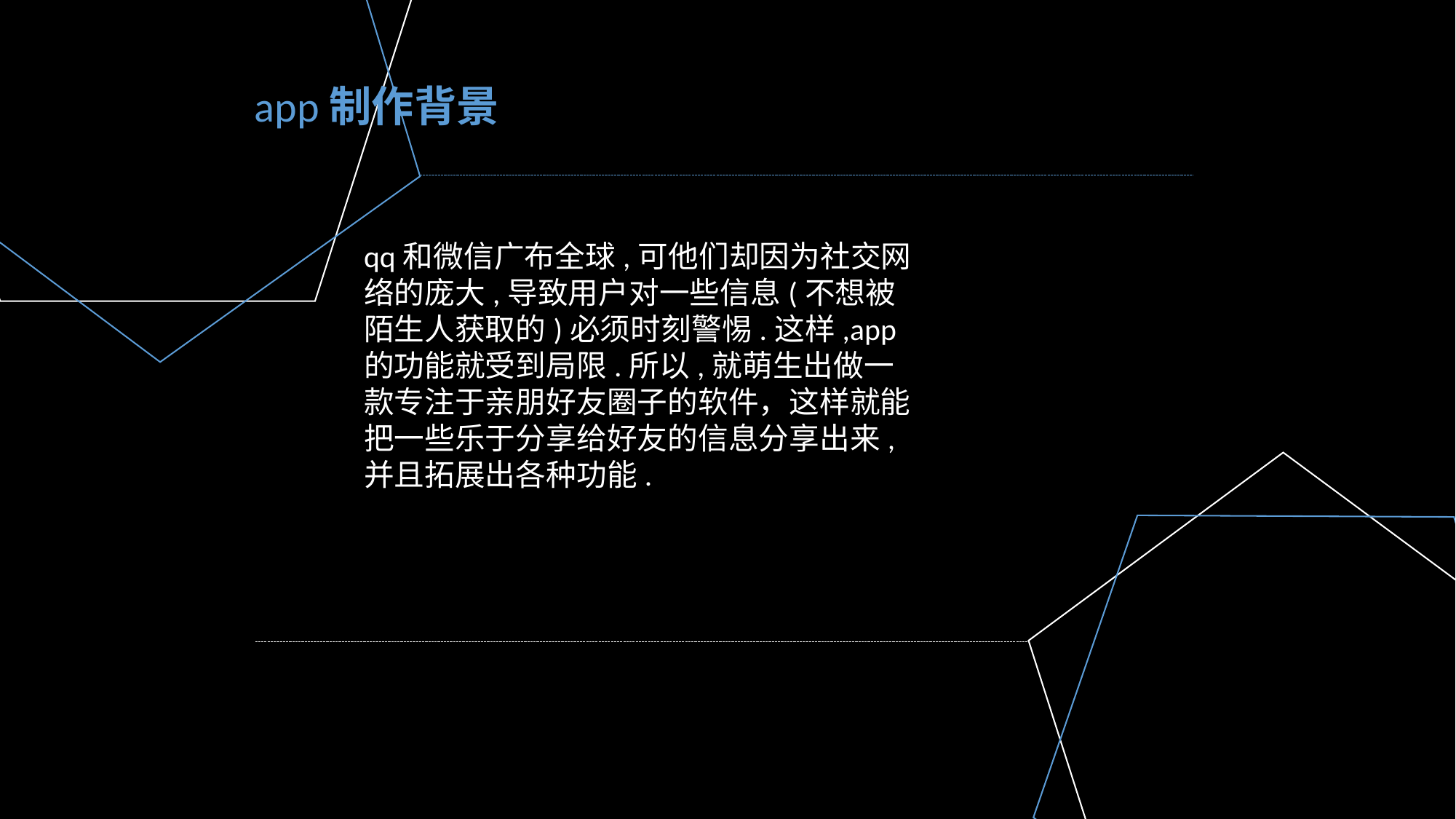

app制作背景
qq和微信广布全球,可他们却因为社交网络的庞大,导致用户对一些信息(不想被陌生人获取的)必须时刻警惕.这样,app的功能就受到局限.所以,就萌生出做一款专注于亲朋好友圈子的软件，这样就能把一些乐于分享给好友的信息分享出来,并且拓展出各种功能.